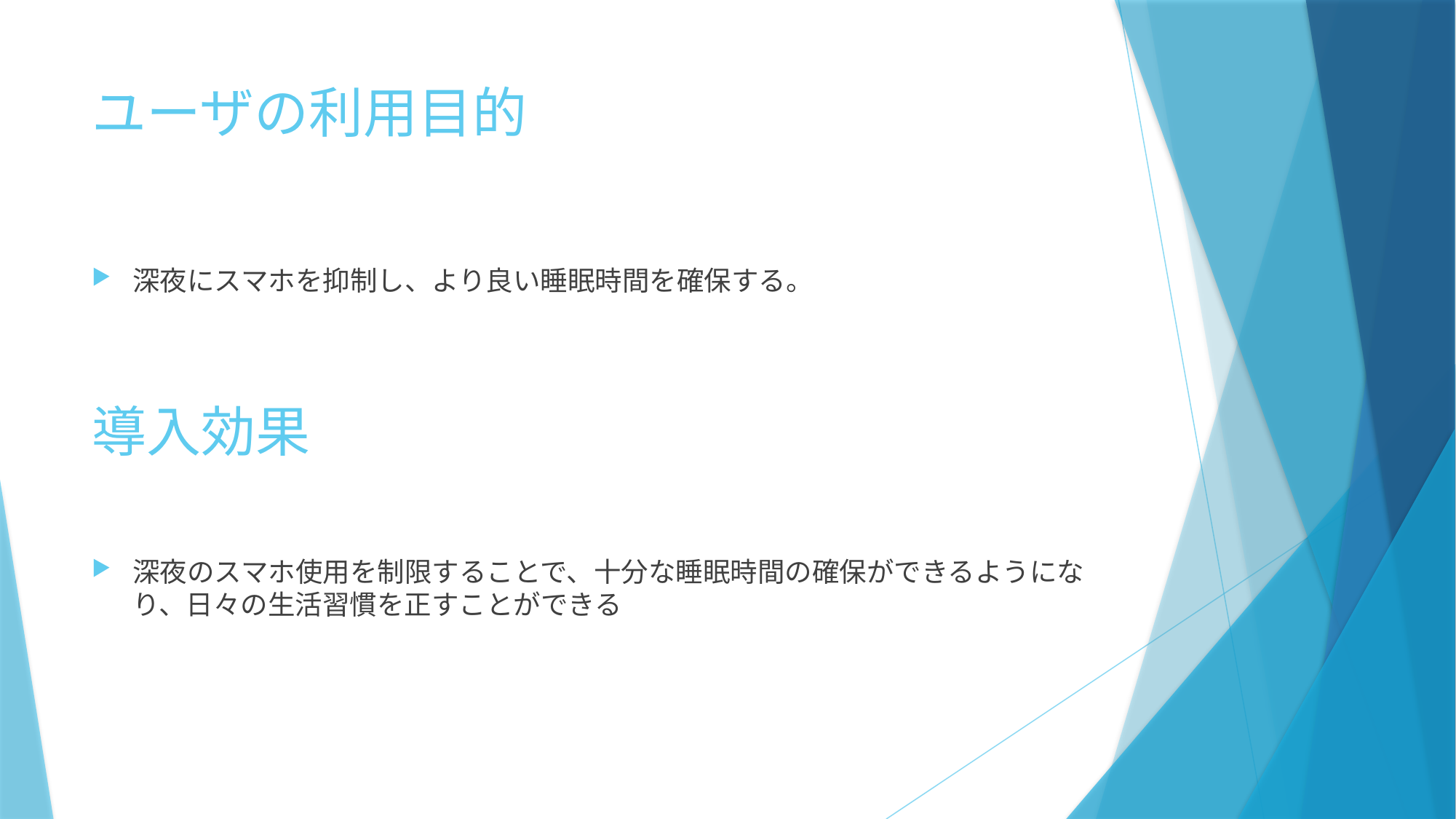

# ユーザの利用目的
深夜にスマホを抑制し、より良い睡眠時間を確保する。
導入効果
深夜のスマホ使用を制限することで、十分な睡眠時間の確保ができるようになり、日々の生活習慣を正すことができる